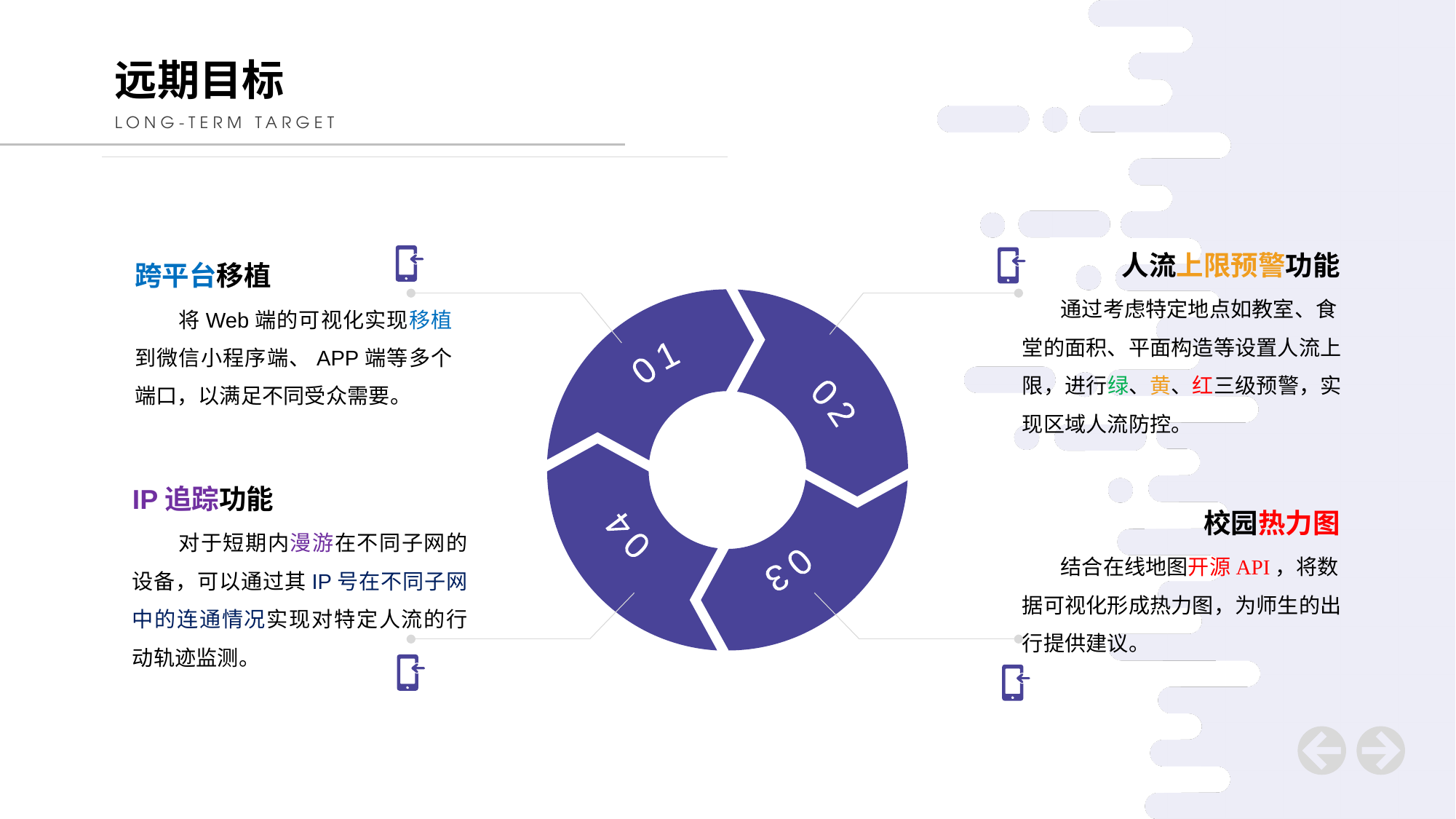

远期目标
LONG-TERM TARGET
人流上限预警功能
       通过考虑特定地点如教室、食堂的面积、平面构造等设置人流上限，进行绿、黄、红三级预警，实现区域人流防控。

跨平台移植
       将Web端的可视化实现移植到微信小程序端、APP端等多个端口，以满足不同受众需要。

 01
 02
 04
 03
IP追踪功能
       对于短期内漫游在不同子网的设备，可以通过其IP号在不同子网中的连通情况实现对特定人流的行动轨迹监测。
校园热力图
       结合在线地图开源API，将数据可视化形成热力图，为师生的出行提供建议。